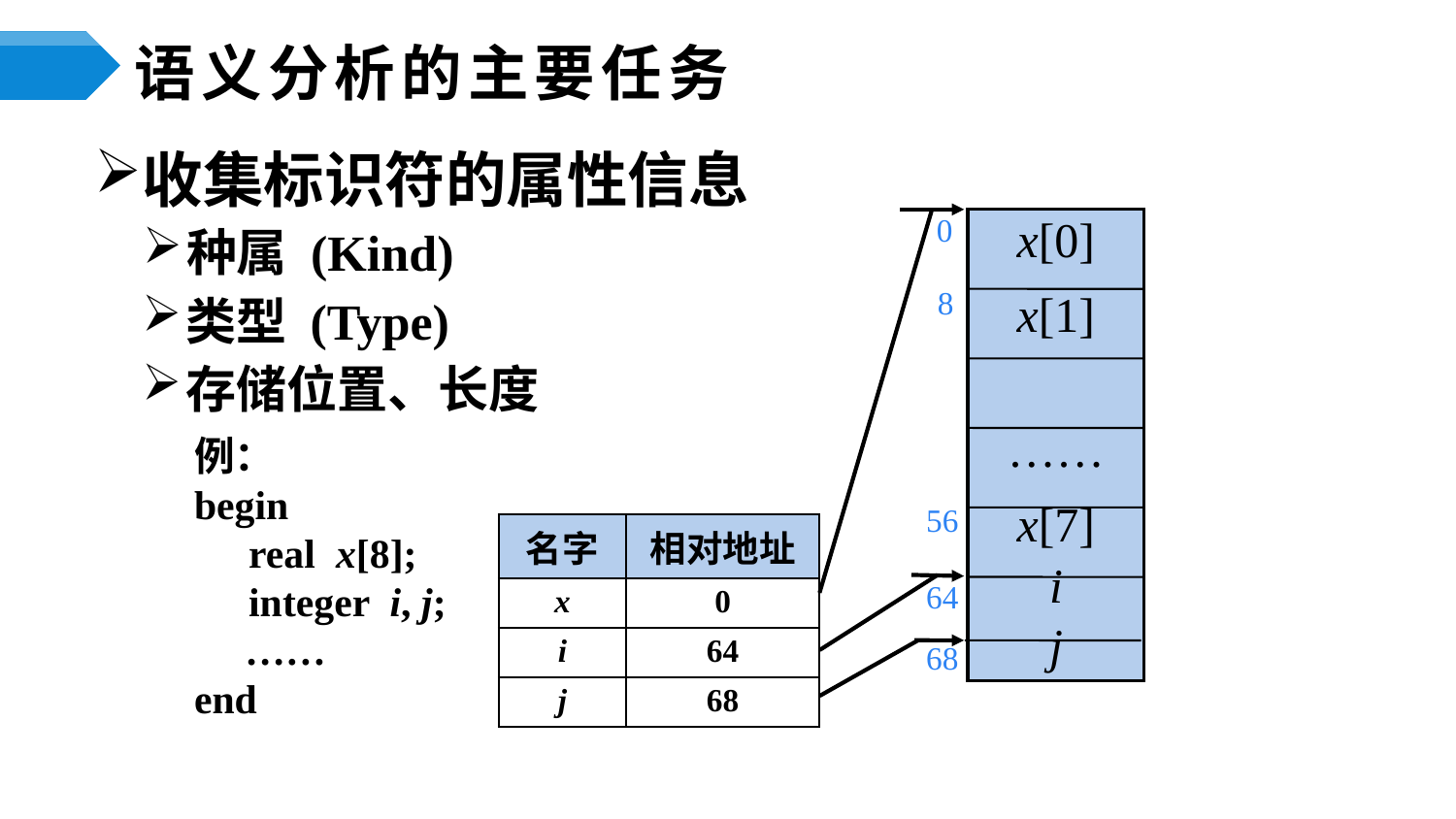

# 语义分析的主要任务
收集标识符的属性信息
0
8
56
64
68

x[0]
x[1]

……
x[7]
i
j

种属 (Kind)
类型 (Type)
存储位置、长度

例：
begin
	real  x[8];
	integer  i, j;
     ……
end

| 名字 | 相对地址 |
| --- | --- |
| x | 0 |
| i | 64 |
| j | 68 |